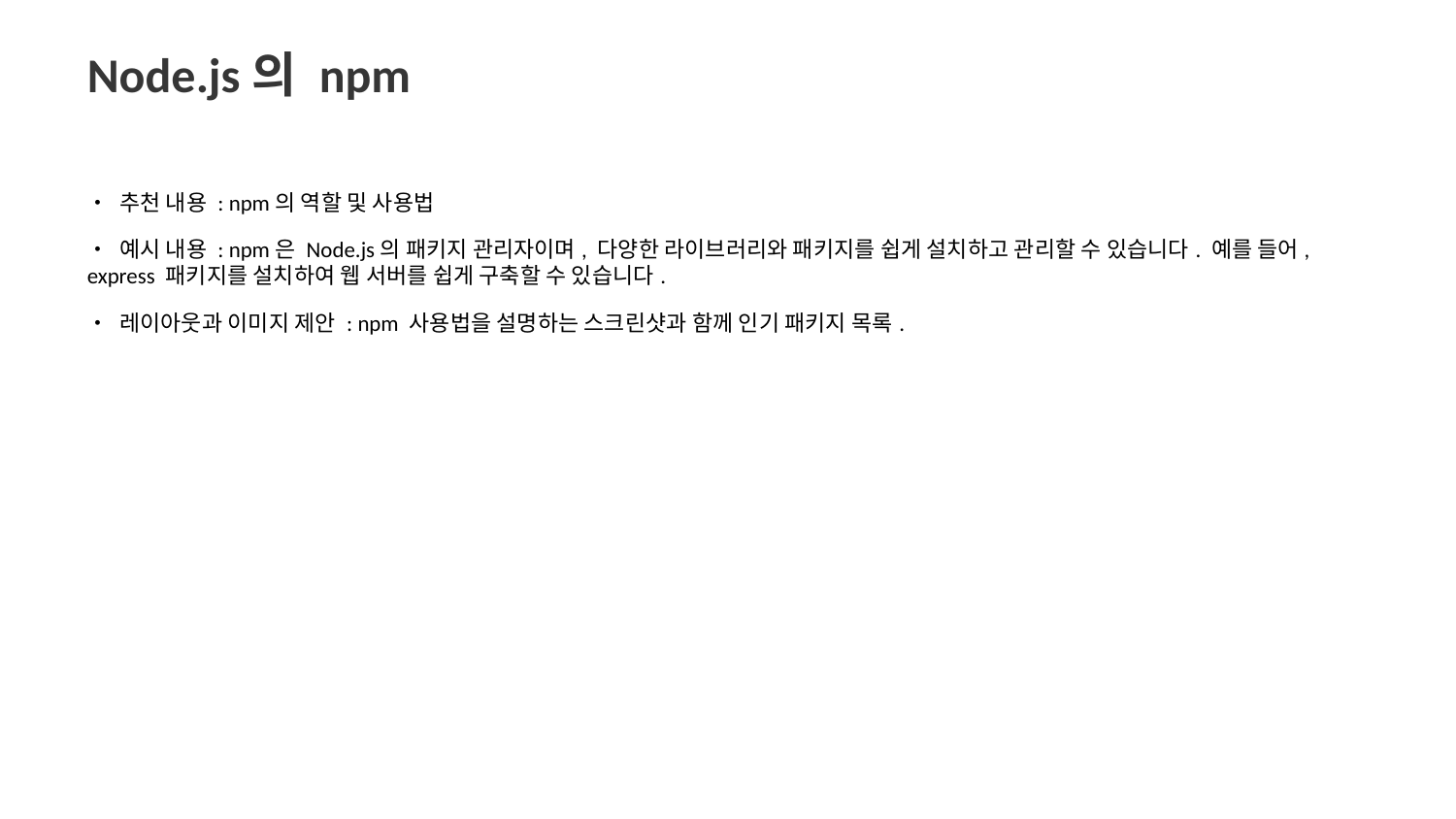

Node.js의 npm
• 추천 내용 : npm의 역할 및 사용법
• 예시 내용 : npm은 Node.js의 패키지 관리자이며, 다양한 라이브러리와 패키지를 쉽게 설치하고 관리할 수 있습니다. 예를 들어, express 패키지를 설치하여 웹 서버를 쉽게 구축할 수 있습니다.
• 레이아웃과 이미지 제안 : npm 사용법을 설명하는 스크린샷과 함께 인기 패키지 목록.